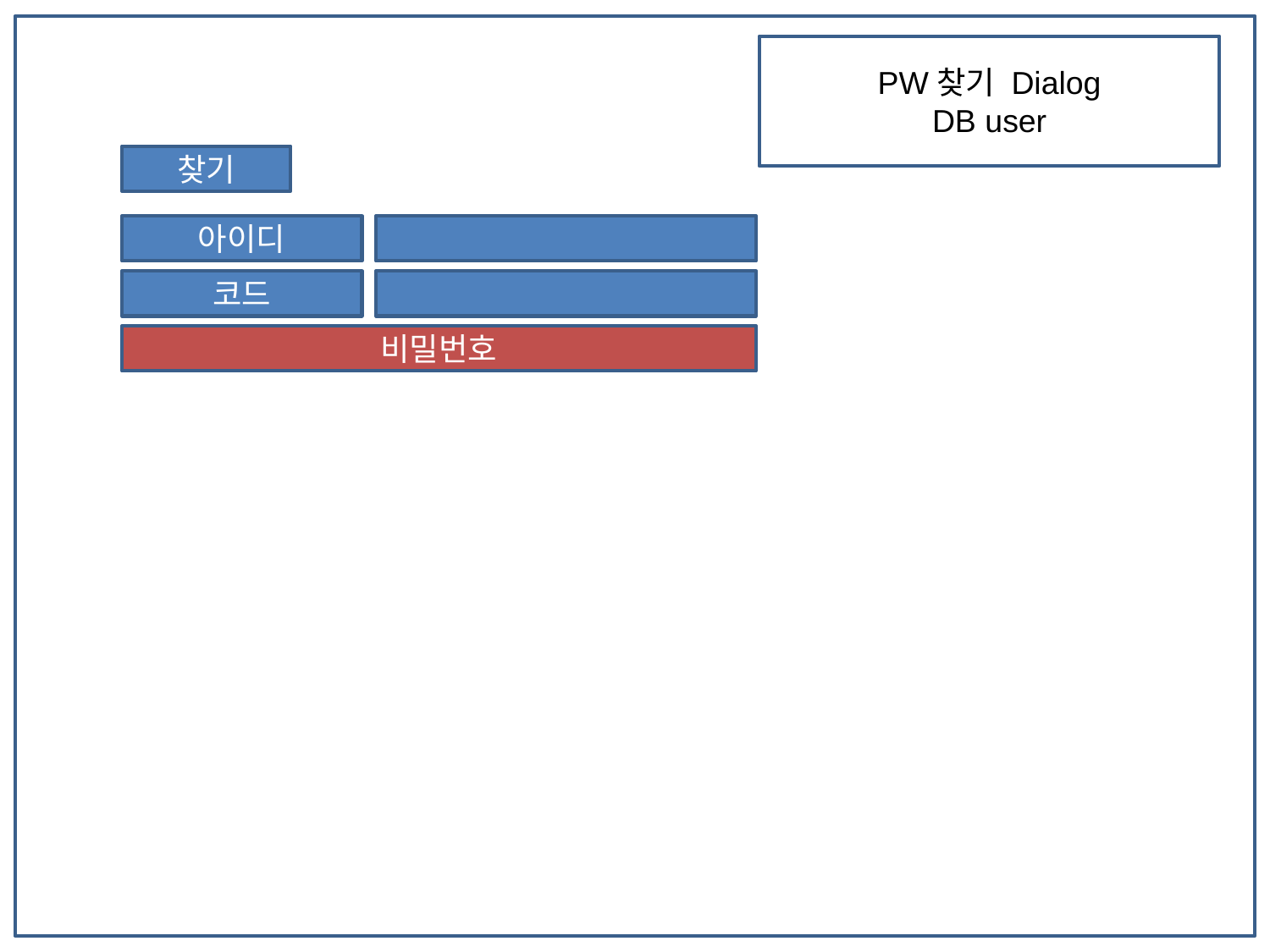

PW찾기 Dialog
DB user
찾기
아이디

코드

비밀번호